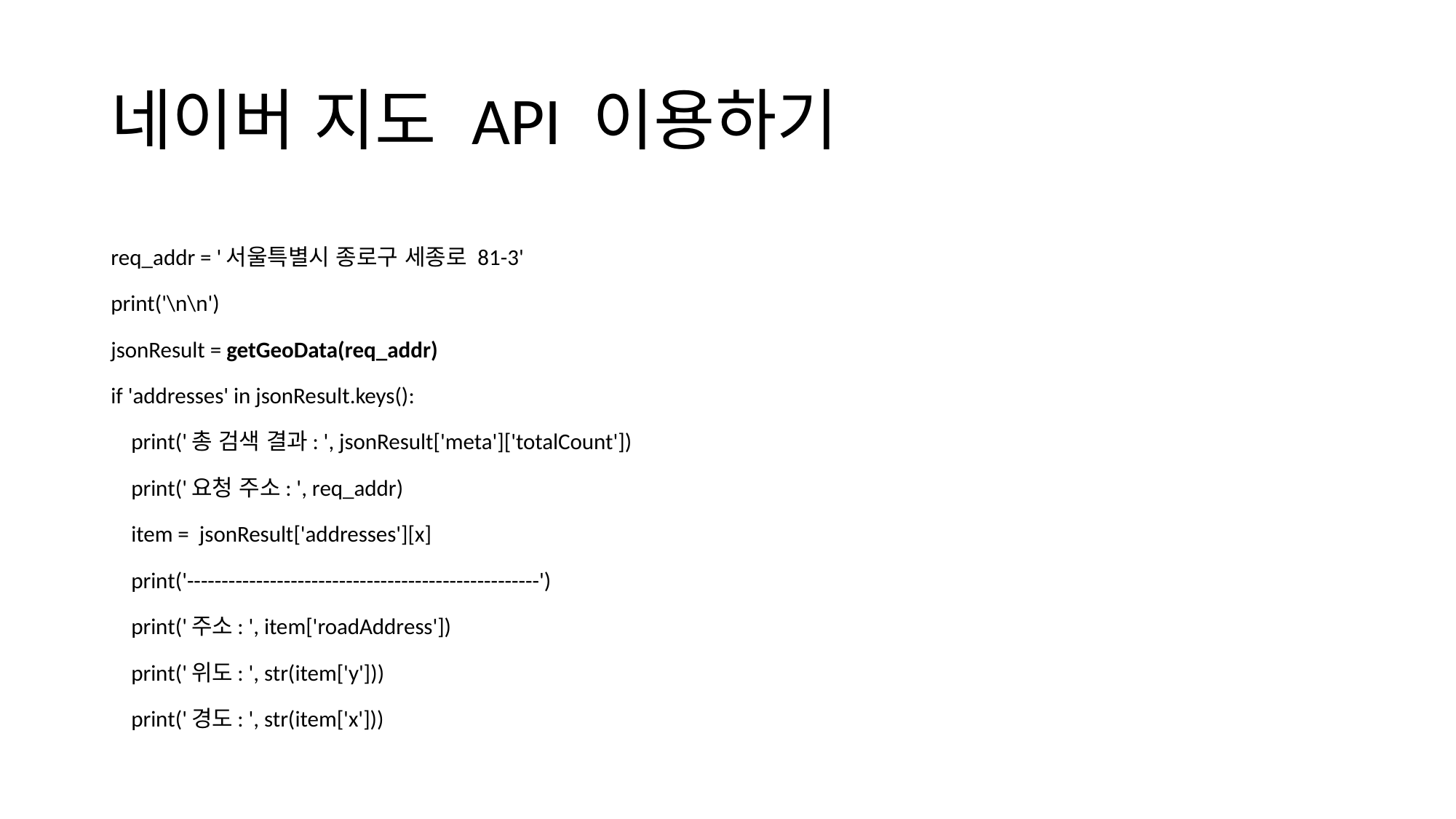

# 네이버 지도 API 이용하기
req_addr = '서울특별시 종로구 세종로 81-3'
print('\n\n')
jsonResult = getGeoData(req_addr)
if 'addresses' in jsonResult.keys():
    print('총 검색 결과: ', jsonResult['meta']['totalCount'])
    print('요청 주소: ', req_addr)
    item =  jsonResult['addresses'][x]
    print('---------------------------------------------------')
    print('주소: ', item['roadAddress'])
    print('위도: ', str(item['y']))
    print('경도: ', str(item['x']))